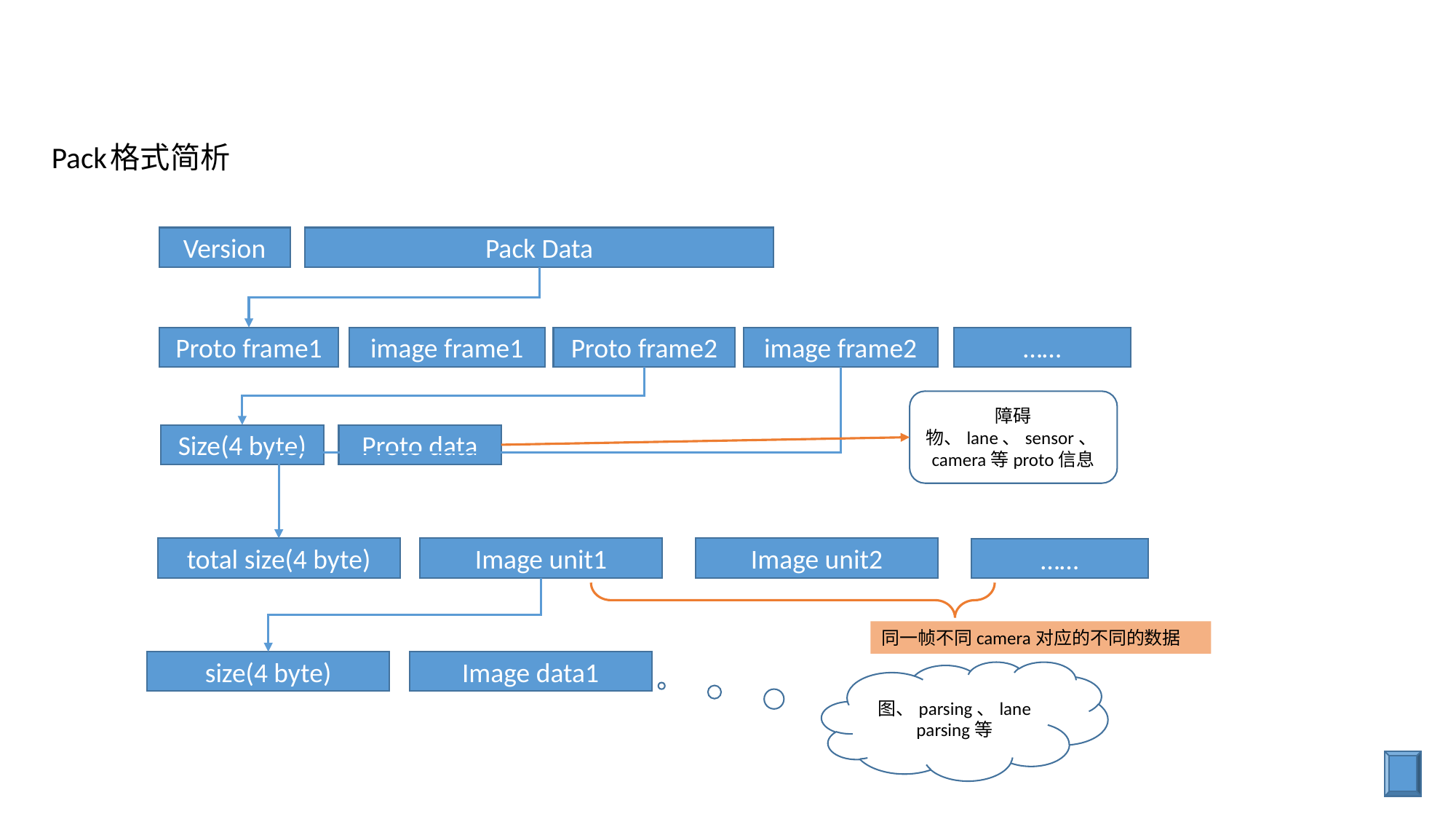

Pack分解
# Pack格式简析
Version
Pack Data
Proto frame1
image frame1
Proto frame2
image frame2
……
障碍物、lane、sensor、camera等proto信息

Size(4 byte)
Proto data
total size(4 byte)
Image unit1
Image unit2
……
同一帧不同camera对应的不同的数据
Image data1
size(4 byte)
图、parsing、lane parsing等